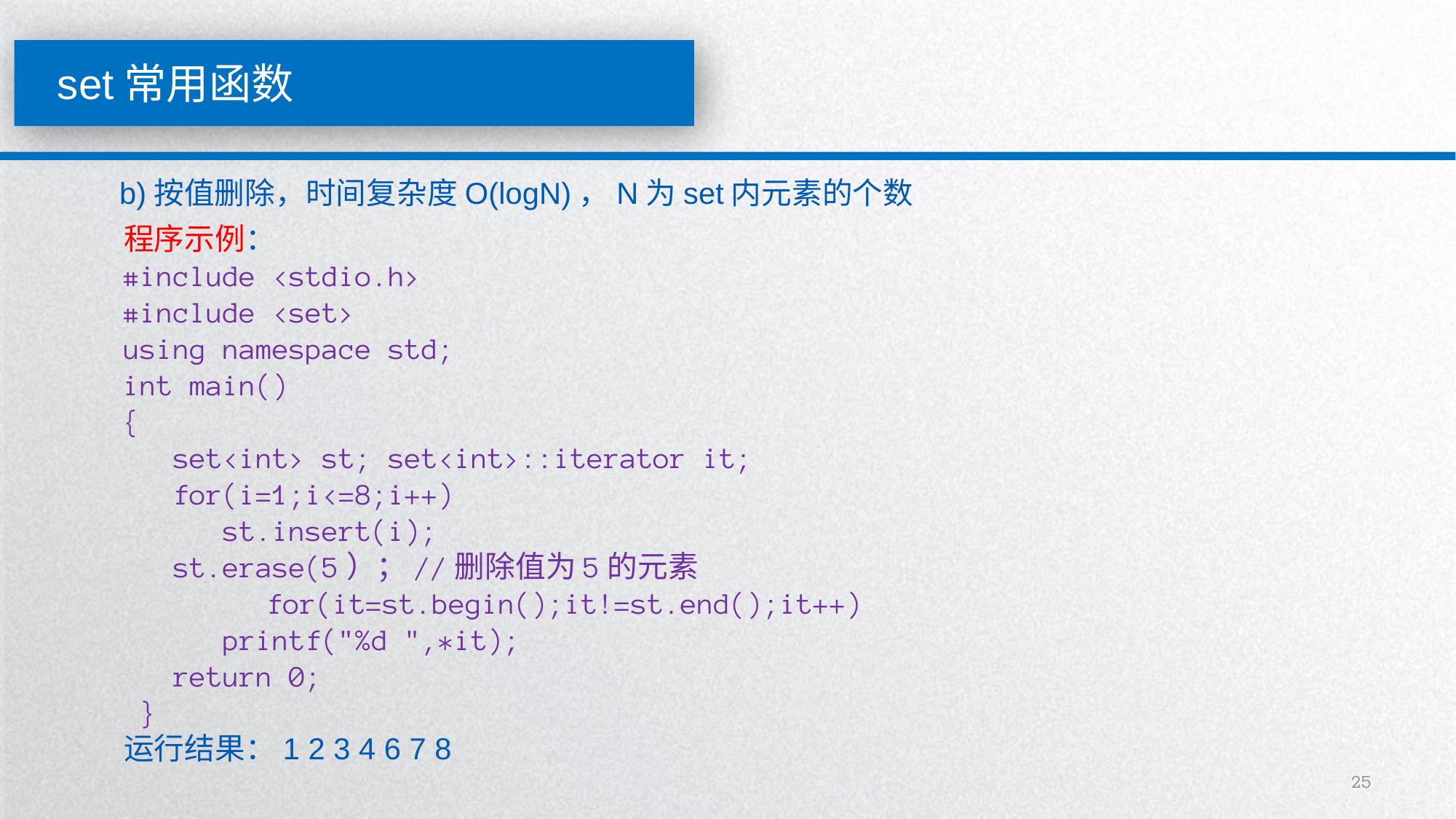

set常用函数
      b)按值删除，时间复杂度O(logN)，N为set内元素的个数
程序示例：
#include <stdio.h>
#include <set>
using namespace std;
int main()
{
   set<int> st; set<int>::iterator it;
   for(i=1;i<=8;i++)
      st.insert(i);
   st.erase(5）；//删除值为5的元素
		for(it=st.begin();it!=st.end();it++)
      printf("%d ",*it);
   return 0;
 }
运行结果：1 2 3 4 6 7 8
25